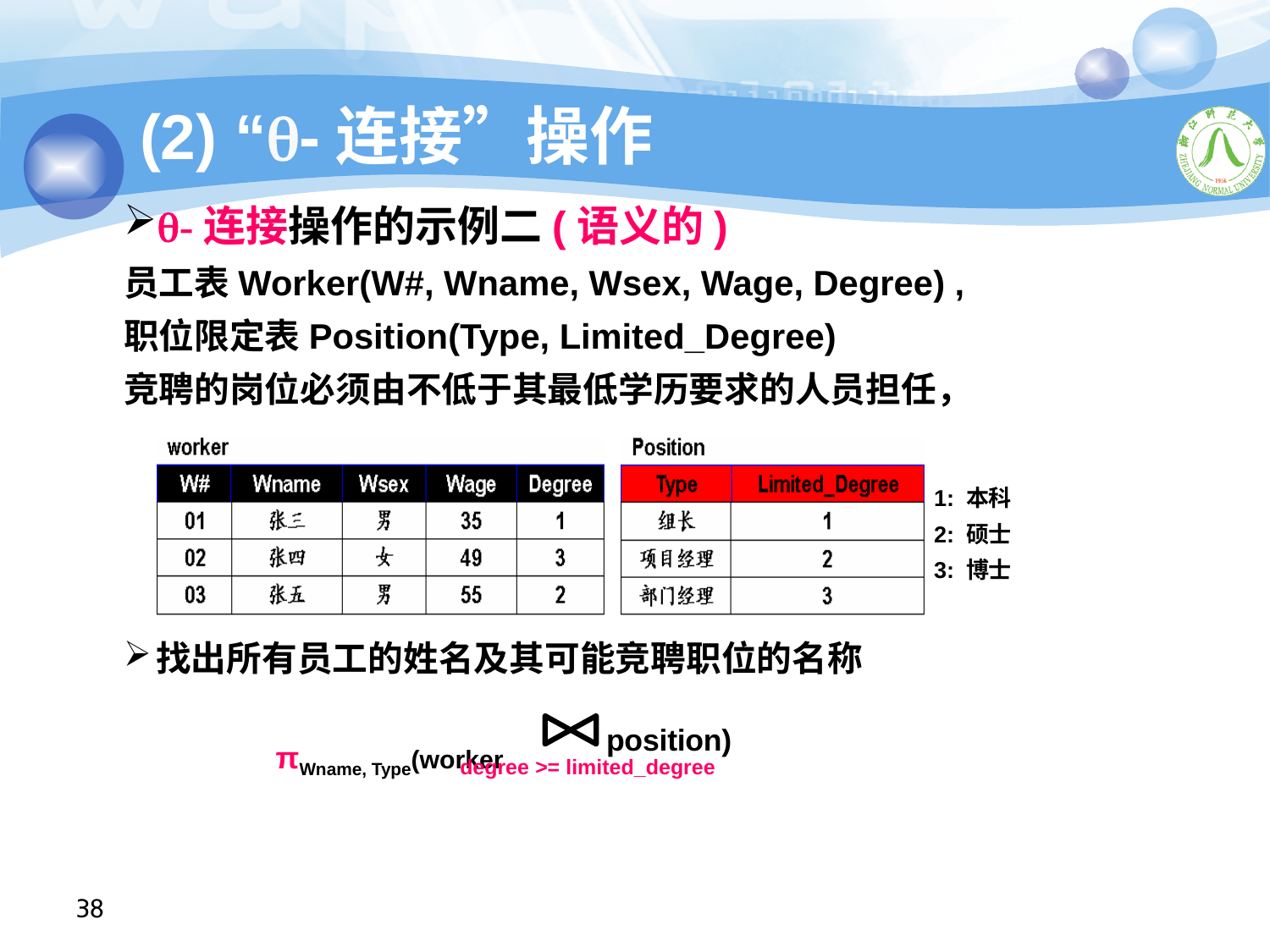

# (2) “θ-连接”操作
θ-连接操作的示例二(语义的)
员工表Worker(W#, Wname, Wsex, Wage, Degree) ,
职位限定表Position(Type, Limited_Degree)
竞聘的岗位必须由不低于其最低学历要求的人员担任，

1: 本科
2: 硕士
3: 博士

找出所有员工的姓名及其可能竞聘职位的名称

position)
πWname, Type(worker
degree >= limited_degree
38